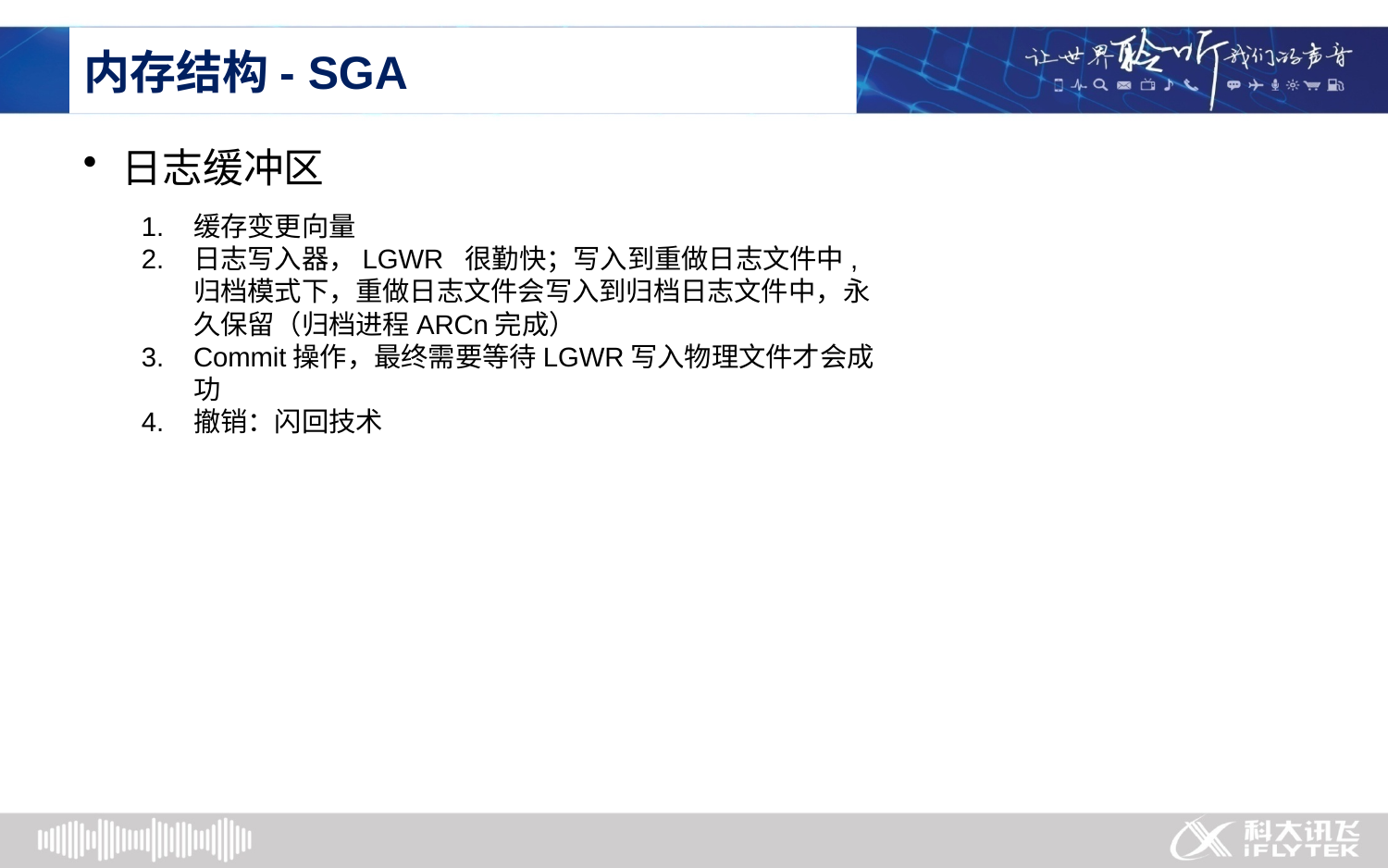

# 内存结构- SGA
日志缓冲区

缓存变更向量
日志写入器，LGWR  很勤快；写入到重做日志文件中, 归档模式下，重做日志文件会写入到归档日志文件中，永久保留（归档进程ARCn完成）
Commit操作，最终需要等待LGWR写入物理文件才会成功
撤销：闪回技术